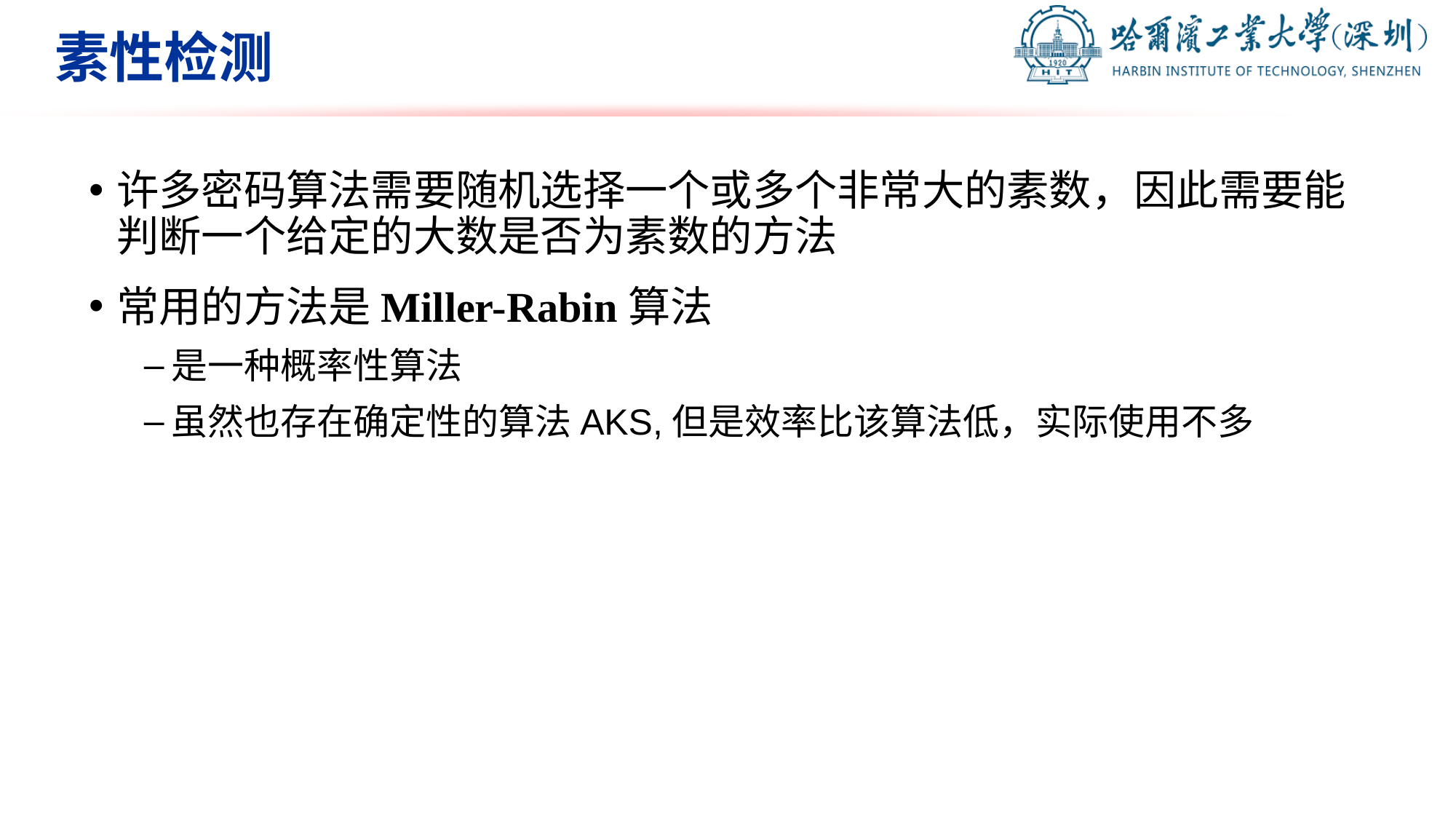

# 素性检测
许多密码算法需要随机选择一个或多个非常大的素数，因此需要能判断一个给定的大数是否为素数的方法
常用的方法是Miller-Rabin算法
是一种概率性算法
虽然也存在确定性的算法AKS,但是效率比该算法低，实际使用不多